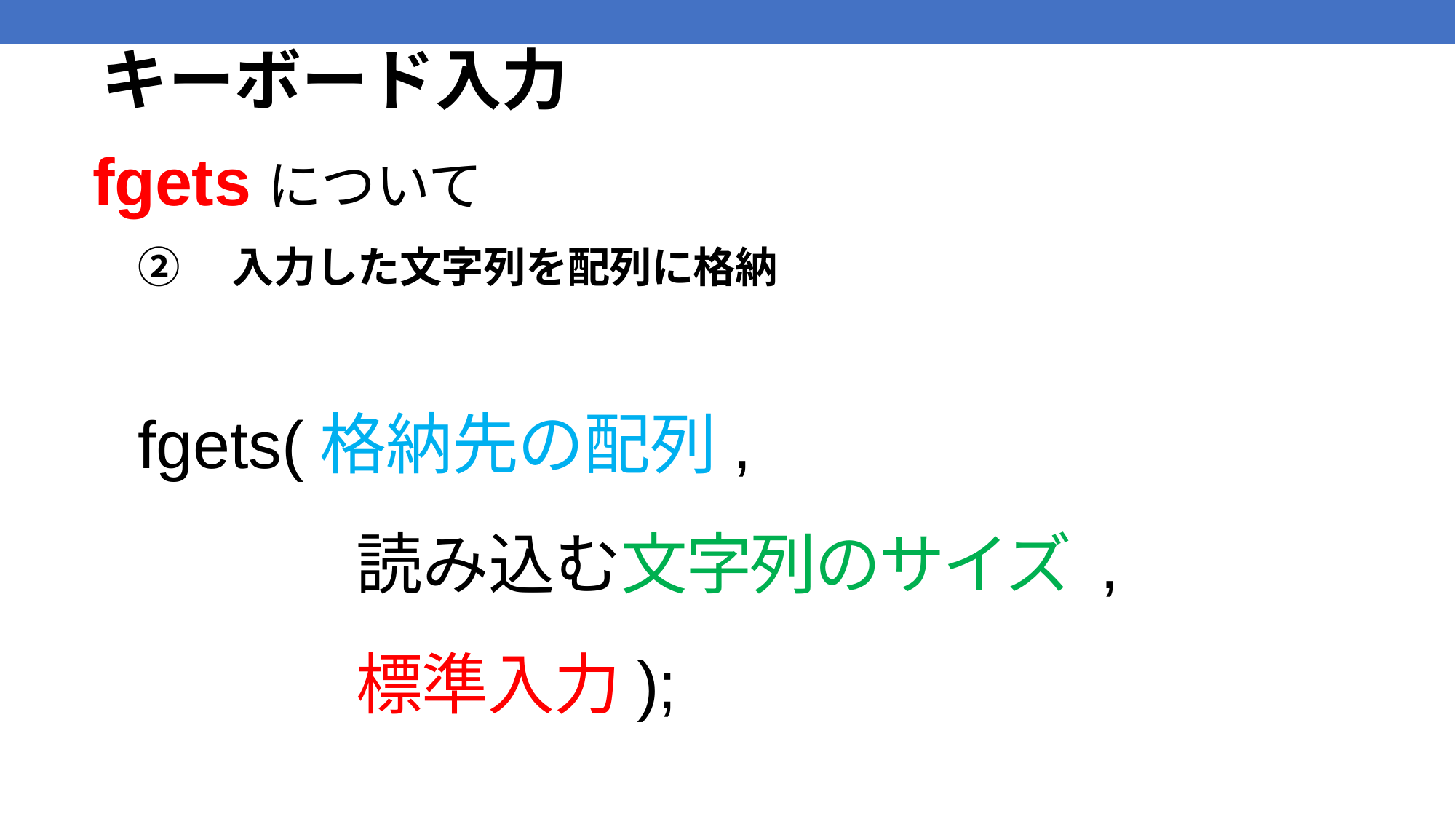

キーボード入力
# fgetsについて
②　入力した文字列を配列に格納

fgets(格納先の配列,
読み込む文字列のサイズ ,
標準入力);